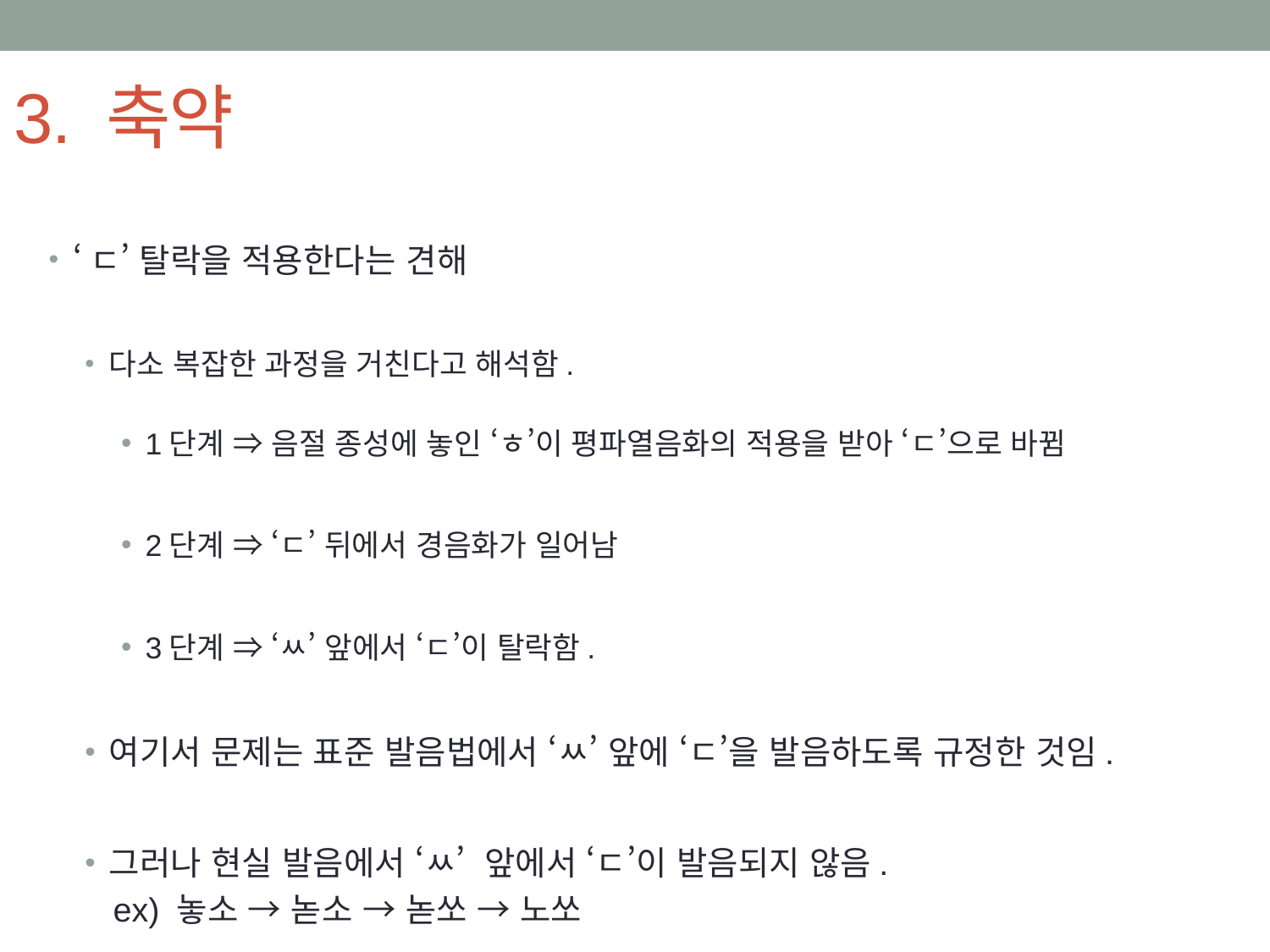

# 3. 축약

‘ㄷ’ 탈락을 적용한다는 견해

다소 복잡한 과정을 거친다고 해석함.

1단계 ⇒ 음절 종성에 놓인 ‘ㅎ’이 평파열음화의 적용을 받아 ‘ㄷ’으로 바뀜

2단계 ⇒ ‘ㄷ’ 뒤에서 경음화가 일어남

3단계 ⇒ ‘ㅆ’ 앞에서 ‘ㄷ’이 탈락함.

여기서 문제는 표준 발음법에서 ‘ㅆ’ 앞에 ‘ㄷ’을 발음하도록 규정한 것임.

그러나 현실 발음에서 ‘ㅆ’  앞에서 ‘ㄷ’이 발음되지 않음.
   ex) 놓소 → 녿소 → 녿쏘 → 노쏘